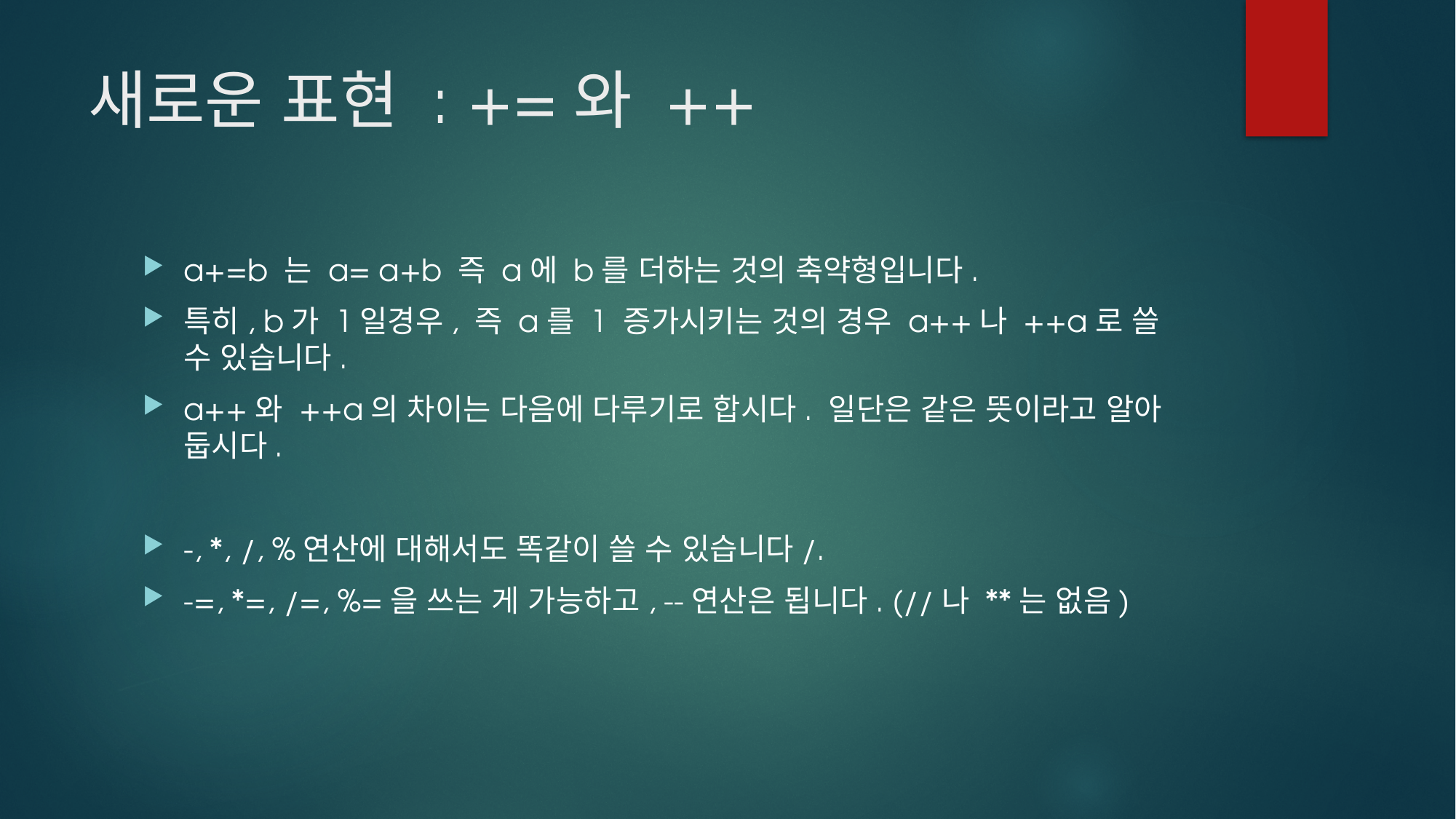

# 새로운 표현 : +=와 ++
a+=b 는 a= a+b 즉 a에 b를 더하는 것의 축약형입니다.
특히, b가 1일경우, 즉 a를 1 증가시키는 것의 경우 a++나 ++a로 쓸 수 있습니다.
a++와 ++a의 차이는 다음에 다루기로 합시다. 일단은 같은 뜻이라고 알아 둡시다.

-, *, /, %연산에 대해서도 똑같이 쓸 수 있습니다/.
-=, *=, /=, %=을 쓰는 게 가능하고, --연산은 됩니다. (//나 **는 없음)